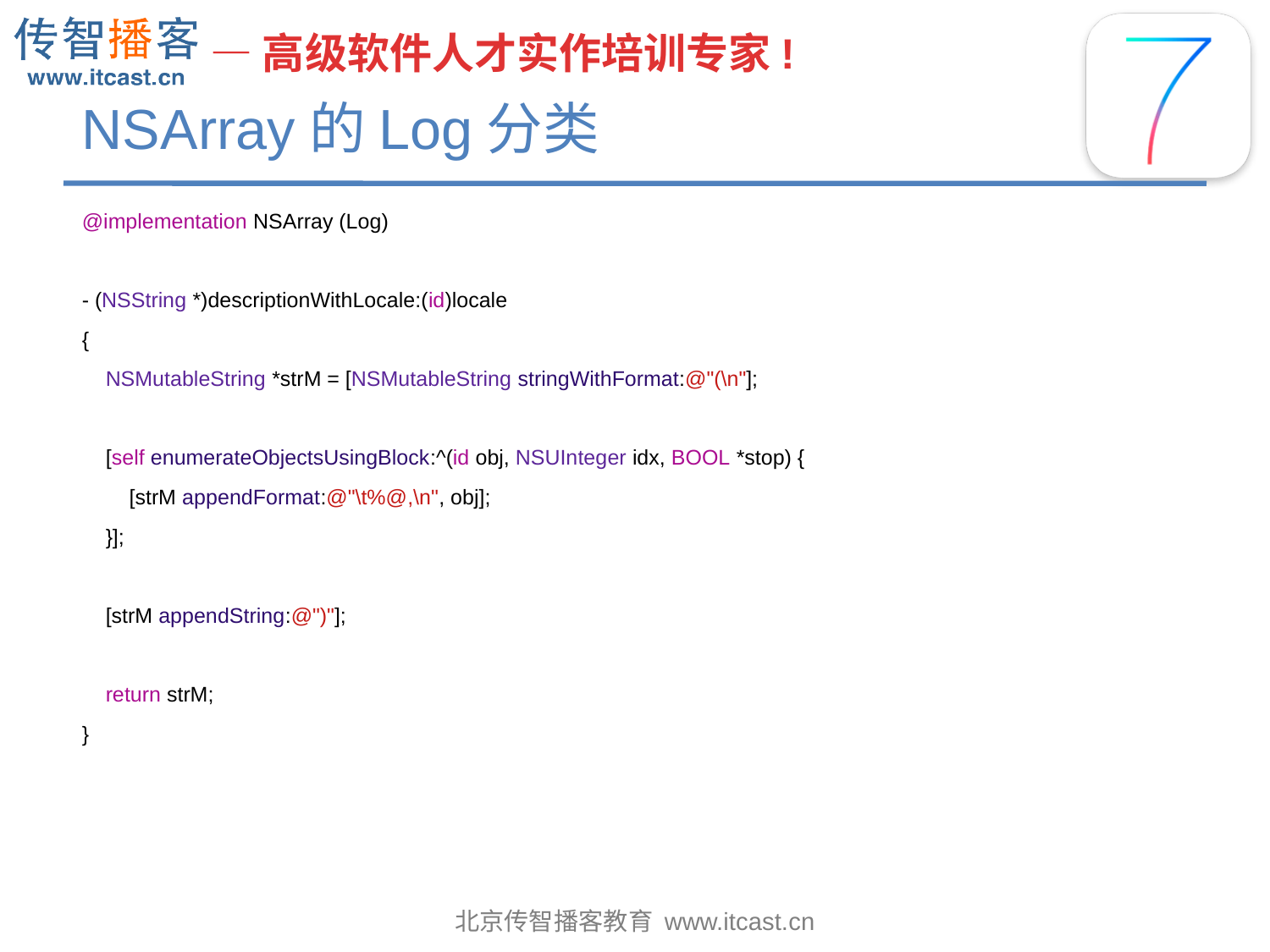

# NSArray的Log分类
@implementation NSArray (Log)

- (NSString *)descriptionWithLocale:(id)locale
{
    NSMutableString *strM = [NSMutableString stringWithFormat:@"(\n"];

    [self enumerateObjectsUsingBlock:^(id obj, NSUInteger idx, BOOL *stop) {
        [strM appendFormat:@"\t%@,\n", obj];
    }];

    [strM appendString:@")"];

    return strM;
}